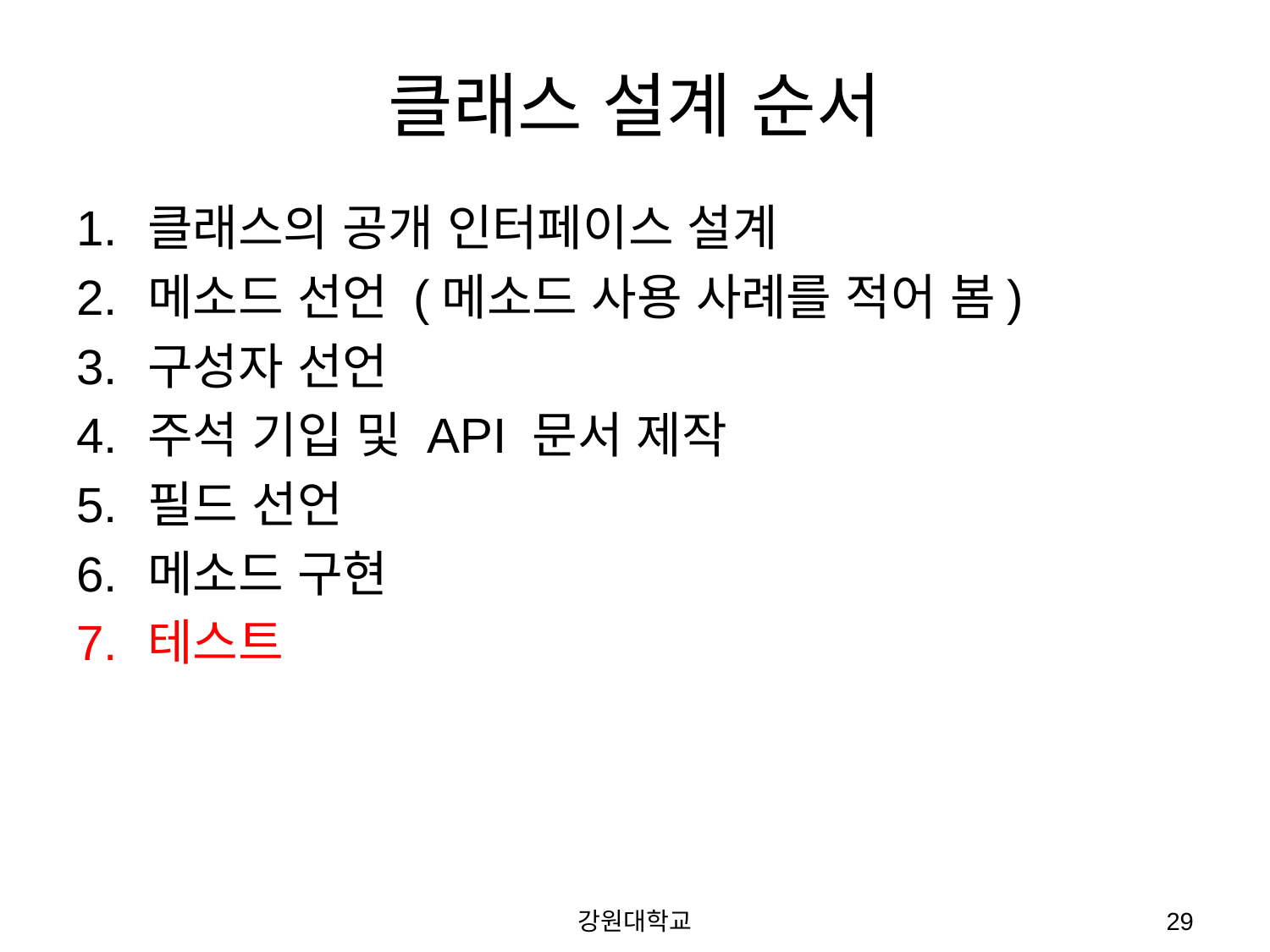

# 클래스 설계 순서
클래스의 공개 인터페이스 설계
메소드 선언 (메소드 사용 사례를 적어 봄)
구성자 선언
주석 기입 및 API 문서 제작
필드 선언
메소드 구현
테스트

강원대학교
29